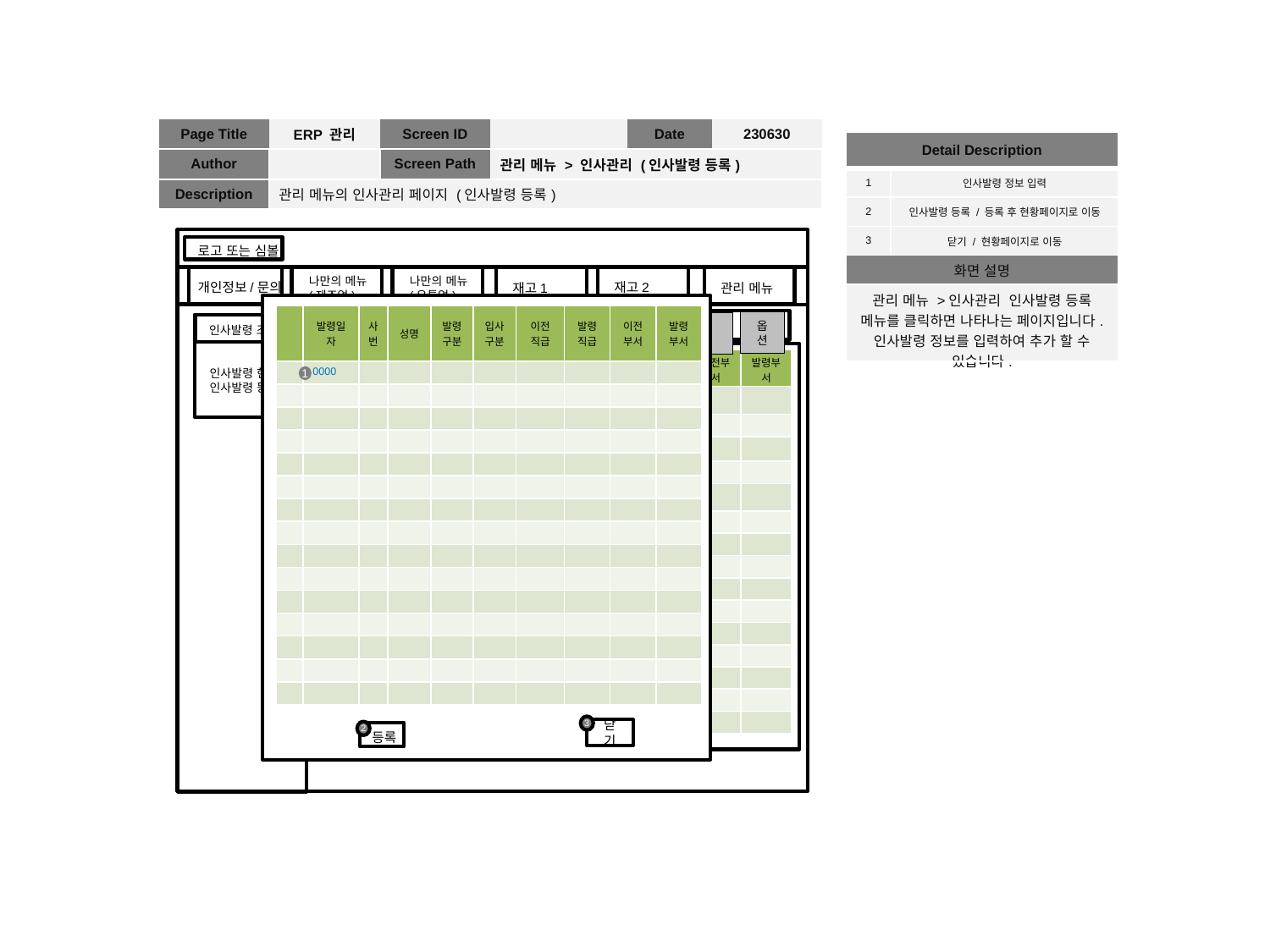

| Page Title | ERP 관리 | Screen ID |  | Date | 230630 |
| --- | --- | --- | --- | --- | --- |
| Author |  | Screen Path | 관리 메뉴 > 인사관리 (인사발령 등록) |  |  |
| Description | 관리 메뉴의 인사관리 페이지 (인사발령 등록) |  |  |  |  |
| Detail Description |  |
| --- | --- |
| 1 | 인사발령 정보 입력 |
| 2 | 인사발령 등록 / 등록 후 현황페이지로 이동 |
| 3 | 닫기 / 현황페이지로 이동 |
| 화면 설명 |  |
| 관리 메뉴 >인사관리 인사발령 등록 메뉴를 클릭하면 나타나는 페이지입니다. 인사발령 정보를 입력하여 추가 할 수 있습니다. |  |

로고 또는 심볼

나만의 메뉴(제조업)
나만의 메뉴(유통업)
재고2 메뉴
개인정보/문의
재고1 메뉴
관리 메뉴

|  | 발령일자 | 사번 | 성명 | 발령구분 | 입사구분 | 이전 직급 | 발령직급 | 이전부서 | 발령부서 |
| --- | --- | --- | --- | --- | --- | --- | --- | --- | --- |
|  | 0000 |  |  |  |  |  |  |  |  |
|  |  |  |  |  |  |  |  |  |  |
|  |  |  |  |  |  |  |  |  |  |
|  |  |  |  |  |  |  |  |  |  |
|  |  |  |  |  |  |  |  |  |  |
|  |  |  |  |  |  |  |  |  |  |
|  |  |  |  |  |  |  |  |  |  |
|  |  |  |  |  |  |  |  |  |  |
|  |  |  |  |  |  |  |  |  |  |
|  |  |  |  |  |  |  |  |  |  |
|  |  |  |  |  |  |  |  |  |  |
|  |  |  |  |  |  |  |  |  |  |
|  |  |  |  |  |  |  |  |  |  |
|  |  |  |  |  |  |  |  |  |  |
|  |  |  |  |  |  |  |  |  |  |

옵션
옵션

검색
인사발령 현황
거래처 리스트
거래처 리스트

인사발령 조회
6
5

인사발령 현황
인사발령 등록
|  | 발령일자 | 사번 | 성명 | 발령구분 | 입사구분 | 이전 직급 | 발령직급 | 이전부서 | 발령부서 |
| --- | --- | --- | --- | --- | --- | --- | --- | --- | --- |
|  | 0000 |  |  |  |  |  |  |  |  |
|  |  |  |  |  |  |  |  |  |  |
|  |  |  |  |  |  |  |  |  |  |
|  |  |  |  |  |  |  |  |  |  |
|  |  |  |  |  |  |  |  |  |  |
|  |  |  |  |  |  |  |  |  |  |
|  |  |  |  |  |  |  |  |  |  |
|  |  |  |  |  |  |  |  |  |  |
|  |  |  |  |  |  |  |  |  |  |
|  |  |  |  |  |  |  |  |  |  |
|  |  |  |  |  |  |  |  |  |  |
|  |  |  |  |  |  |  |  |  |  |
|  |  |  |  |  |  |  |  |  |  |
|  |  |  |  |  |  |  |  |  |  |
|  |  |  |  |  |  |  |  |  |  |
1
9
2
3
2
1
3
닫기
2

                   등록
4